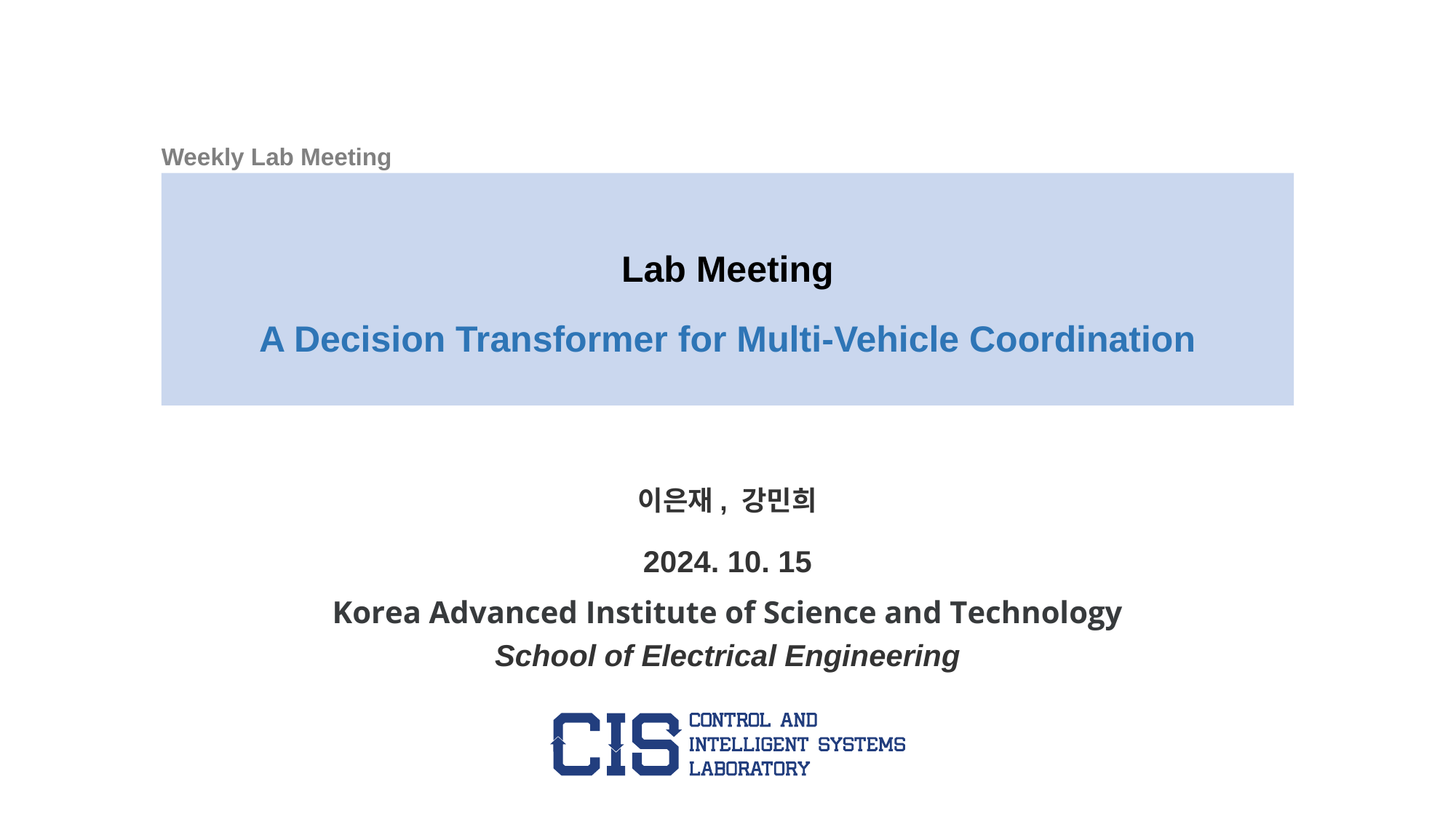

Weekly Lab Meeting
Lab Meeting
A Decision Transformer for Multi-Vehicle Coordination
이은재, 강민희
2024. 10. 15
Korea Advanced Institute of Science and Technology
School of Electrical Engineering